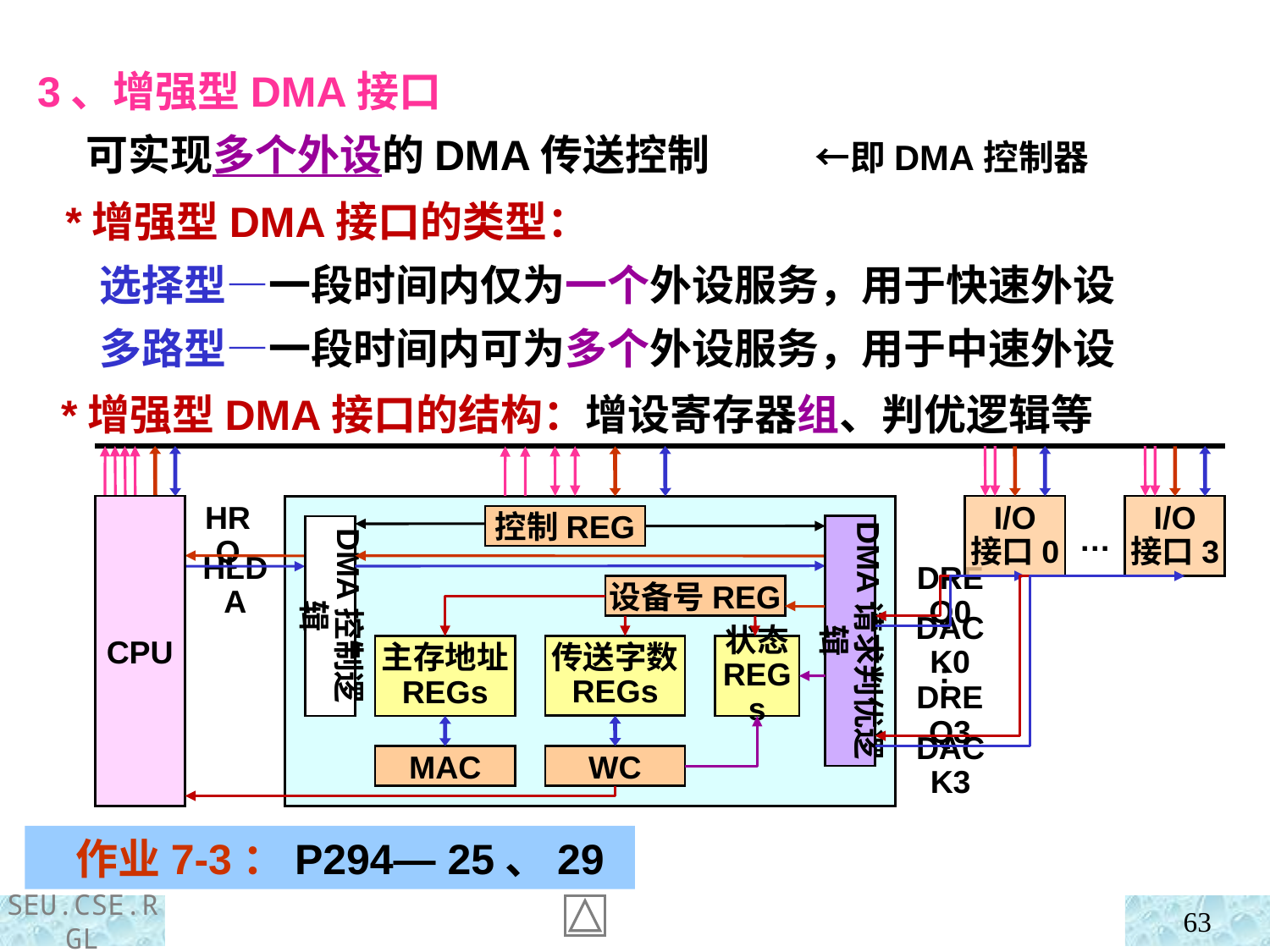

3、增强型DMA接口
    可实现多个外设的DMA传送控制           ←即DMA控制器
  *增强型DMA接口的类型：
     选择型—一段时间内仅为一个外设服务，用于快速外设
     多路型—一段时间内可为多个外设服务，用于中速外设
  *增强型DMA接口的结构：增设寄存器组、判优逻辑等

I/O
接口0
I/O
接口3
CPU

控制REG
HRQ
DMA请求判优逻辑
…
DMA控制逻辑

HLDA

DREQ0
设备号REG

DACK0
传送字数
REGs
状态
REGs
主存地址
REGs
…
DREQ3

MAC
WC
DACK3
   作业7-3：P294— 25、29
63